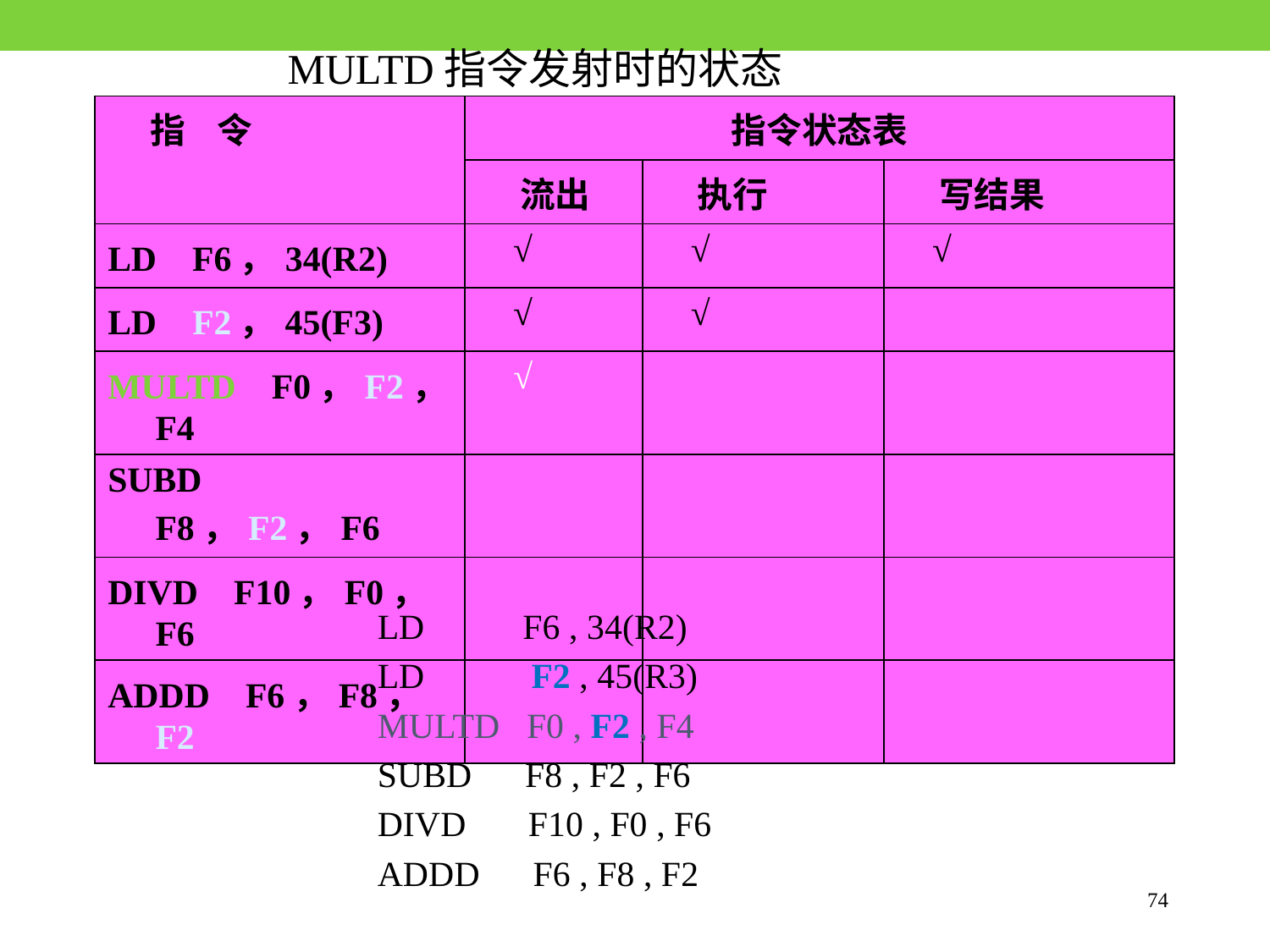

MULTD指令发射时的状态
| 指 令 | 指令状态表 |  |  |
| --- | --- | --- | --- |
|  | 流出 | 执行 | 写结果 |
| LD F6，34(R2) | √ | √ | √ |
| LD F2，45(F3) | √ | √ |  |
| MULTD F0，F2，F4 | √ |  |  |
| SUBD F8，F2，F6 |  |  |  |
| DIVD F10，F0，F6 |  |  |  |
| ADDD F6，F8，F2 |  |  |  |
LD	           F6 , 34(R2)
LD            F2 , 45(R3)
MULTD   F0 , F2 , F4
SUBD      F8 , F2 , F6
DIVD       F10 , F0 , F6
ADDD      F6 , F8 , F2

74